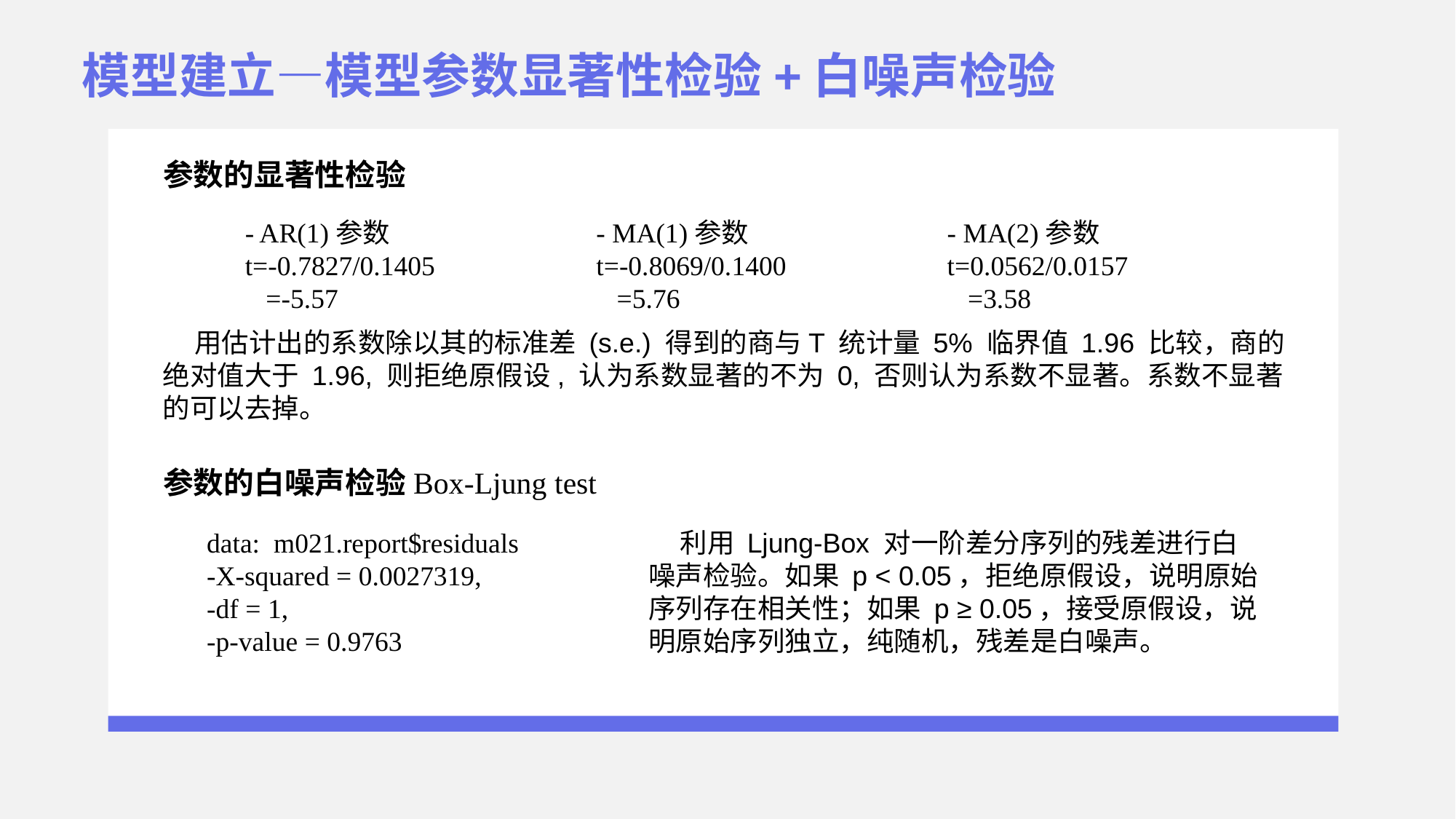

模型建立—模型参数显著性检验+白噪声检验

参数的显著性检验
- AR(1)参数
t=-0.7827/0.1405
   =-5.57
- MA(1)参数
t=-0.8069/0.1400
   =5.76
- MA(2)参数
t=0.0562/0.0157
   =3.58
    用估计出的系数除以其的标准差 (s.e.) 得到的商与T 统计量 5% 临界值 1.96 比较，商的绝对值大于 1.96, 则拒绝原假设, 认为系数显著的不为 0, 否则认为系数不显著。系数不显著的可以去掉。
e7d195523061f1c074694c8bbf98be7b1e4b015d796375963FD28840057458461C7CA0DAD340D15583DEDFC2E3241C4F392EF3A8B4D067B40CF4F149DD7E51F346B0CAB1BCCF6DB2480C67273C6C9E4CE0F3004E5C3397E9DBB399E827F1A1B4315D31B4A1FB924AA6F0CE797FFD0048F7FA626F7785968C67936054B24ADCC2455D90D09048EC83
参数的白噪声检验Box-Ljung test

data:  m021.report$residuals
-X-squared = 0.0027319,
-df = 1,
-p-value = 0.9763
    利用 Ljung-Box 对一阶差分序列的残差进行白噪声检验。如果 p < 0.05，拒绝原假设，说明原始序列存在相关性；如果 p ≥ 0.05，接受原假设，说明原始序列独立，纯随机，残差是白噪声。